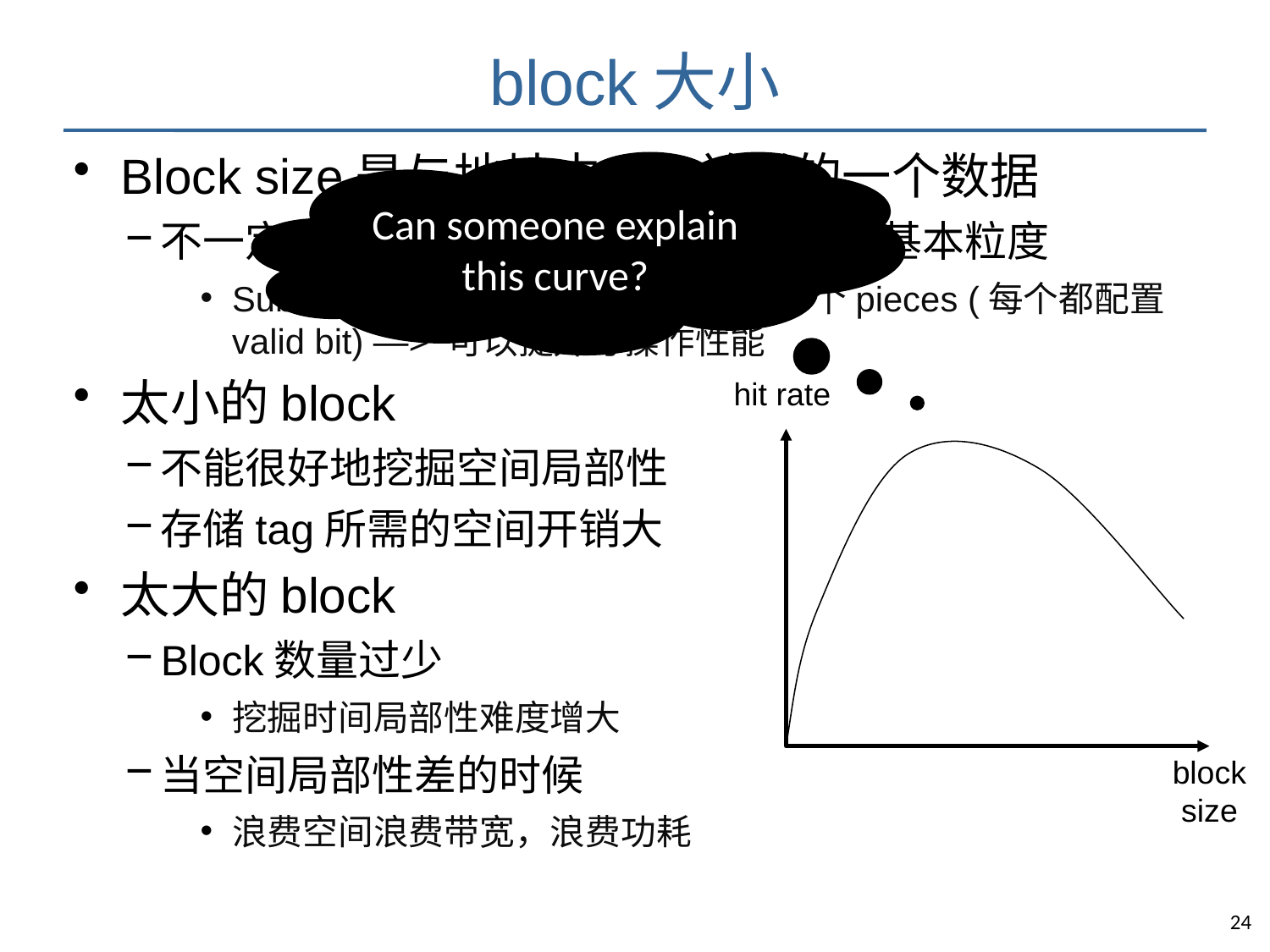

# block大小
Block size是与地址中tag关联的一个数据
不一定非要是存储层级之间数据传输的基本粒度
Sub-blocking: 将一个block划分为多个pieces (每个都配置valid bit) —> 可以提升写操作性能
太小的block
不能很好地挖掘空间局部性
存储tag所需的空间开销大
太大的block
Block数量过少
挖掘时间局部性难度增大
当空间局部性差的时候
浪费空间浪费带宽，浪费功耗
Can someone explain this curve?
hit rate

block
size
24